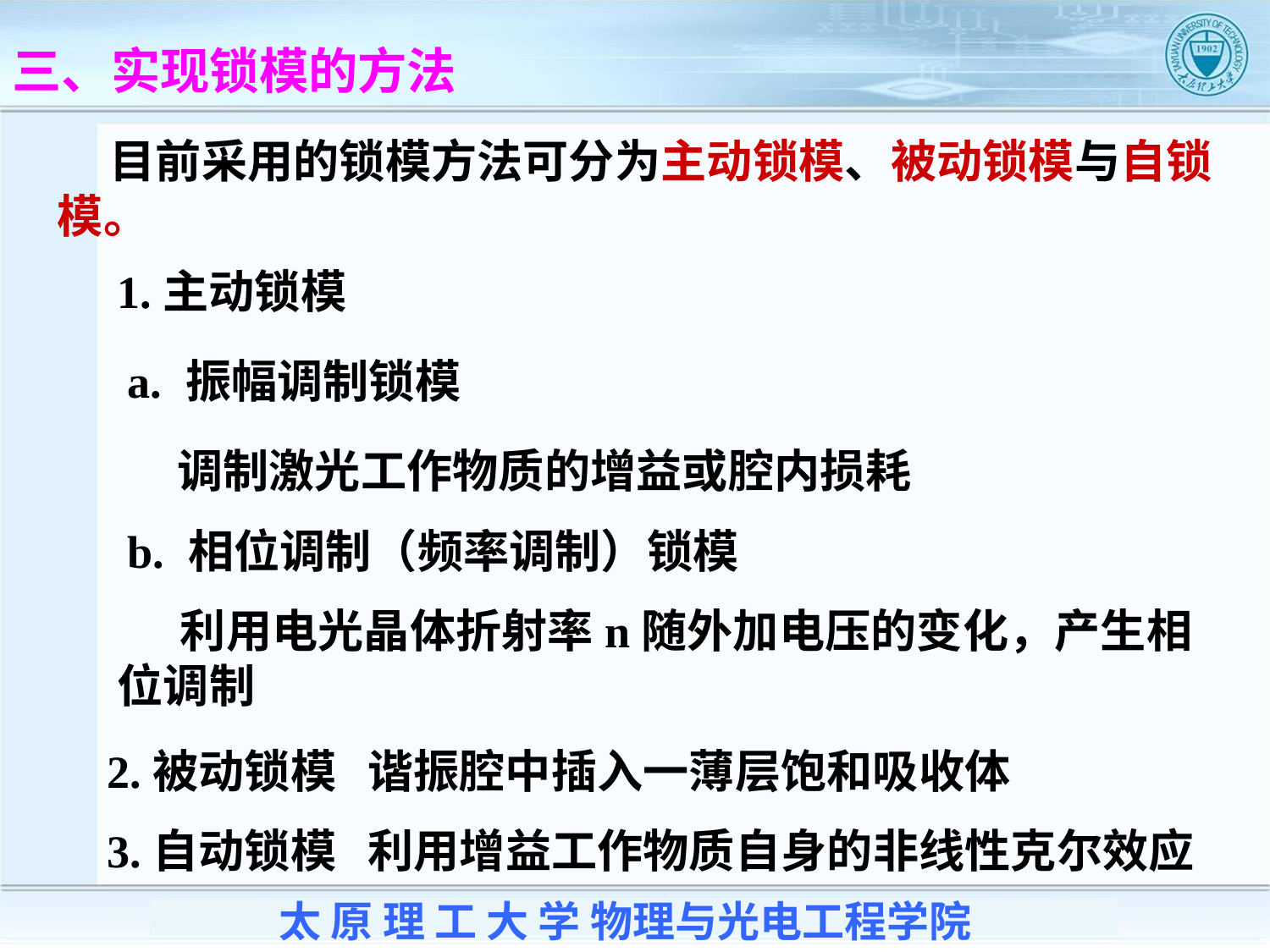

三、实现锁模的方法
    目前采用的锁模方法可分为主动锁模、被动锁模与自锁模。
1.主动锁模
a. 振幅调制锁模
调制激光工作物质的增益或腔内损耗
b. 相位调制（频率调制）锁模
     利用电光晶体折射率n随外加电压的变化，产生相位调制
2.被动锁模   谐振腔中插入一薄层饱和吸收体
3.自动锁模   利用增益工作物质自身的非线性克尔效应